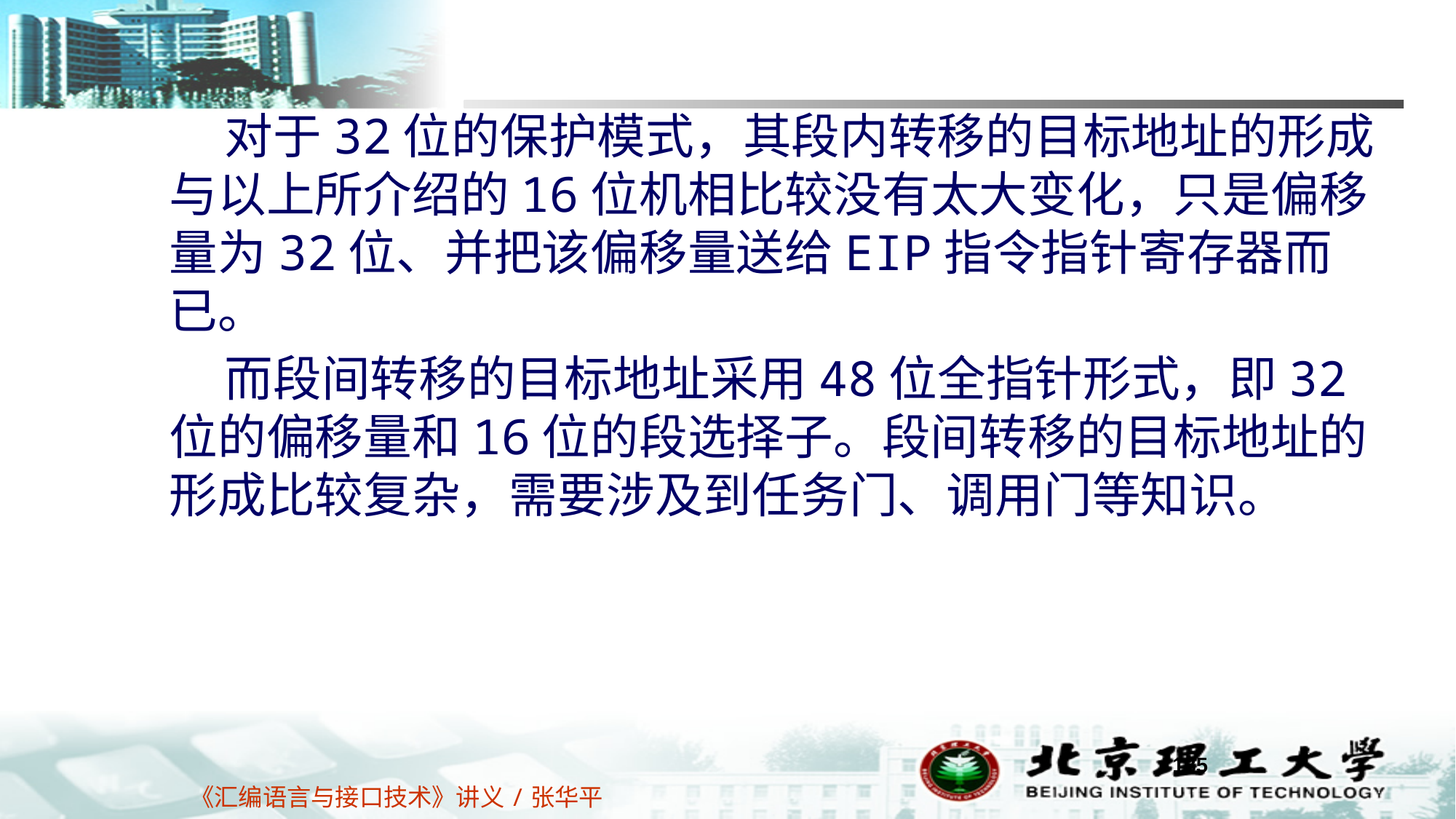

对于32位的保护模式，其段内转移的目标地址的形成与以上所介绍的16位机相比较没有太大变化，只是偏移量为32位、并把该偏移量送给EIP指令指针寄存器而已。
	    而段间转移的目标地址采用48位全指针形式，即32位的偏移量和16位的段选择子。段间转移的目标地址的形成比较复杂，需要涉及到任务门、调用门等知识。
135